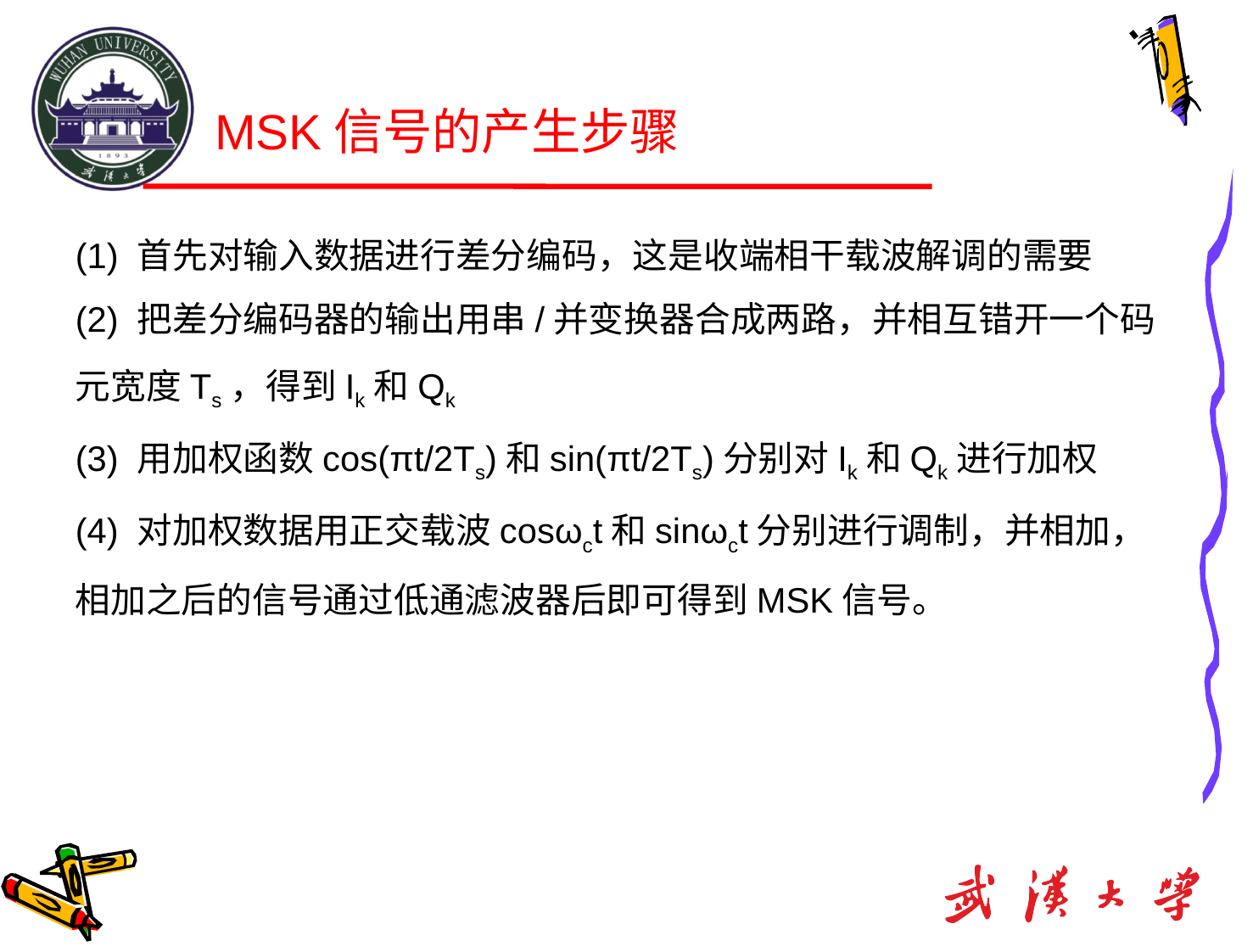

# MSK信号的产生步骤
(1) 首先对输入数据进行差分编码，这是收端相干载波解调的需要
(2) 把差分编码器的输出用串/并变换器合成两路，并相互错开一个码元宽度Ts，得到Ik和Qk
(3) 用加权函数cos(πt/2Ts)和sin(πt/2Ts)分别对Ik和Qk进行加权
(4) 对加权数据用正交载波cosωct和sinωct分别进行调制，并相加，相加之后的信号通过低通滤波器后即可得到MSK信号。